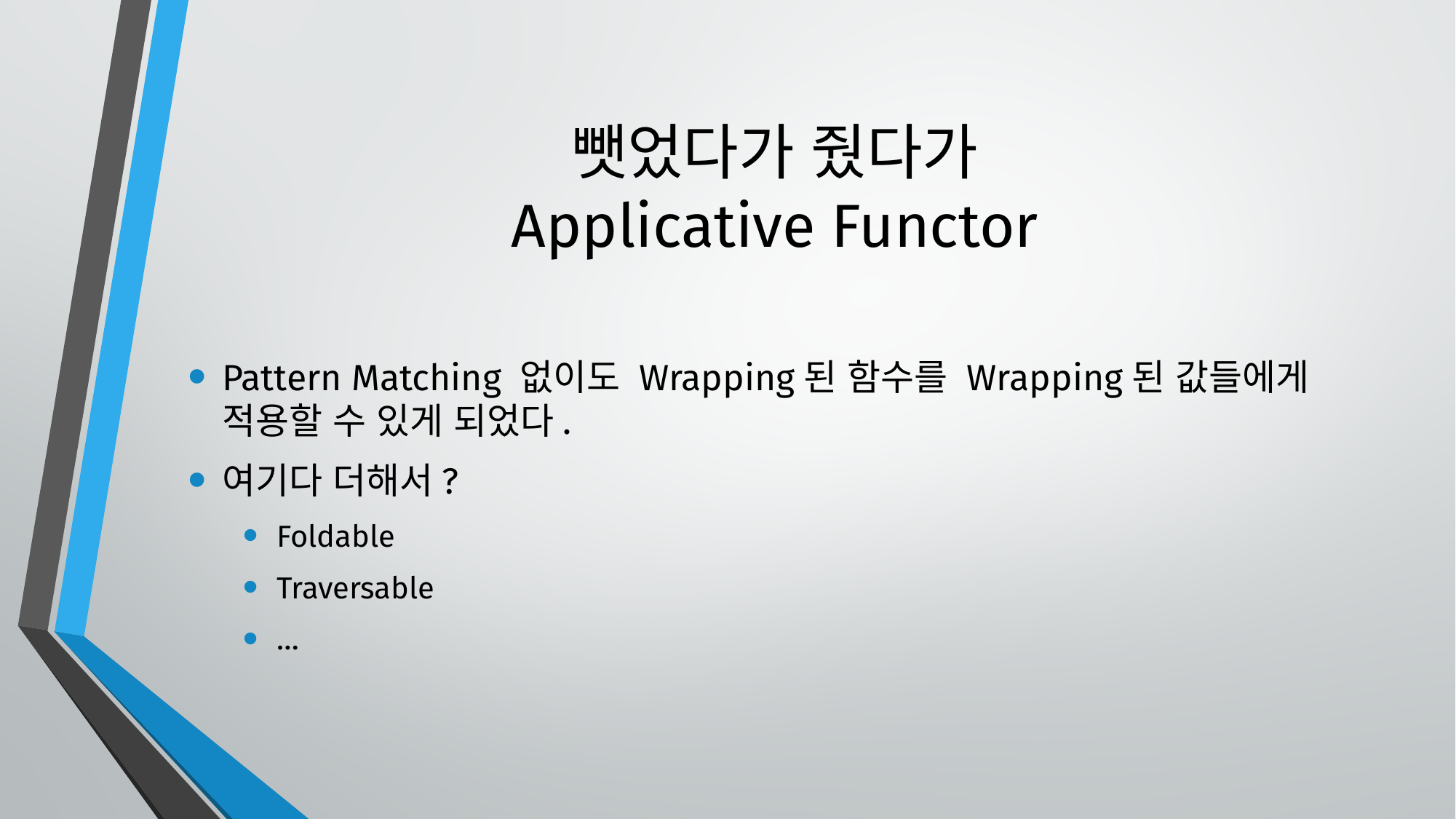

# 뺏었다가 줬다가 Applicative Functor
Pattern Matching 없이도 Wrapping된 함수를 Wrapping된 값들에게 적용할 수 있게 되었다.
여기다 더해서?
Foldable
Traversable
…